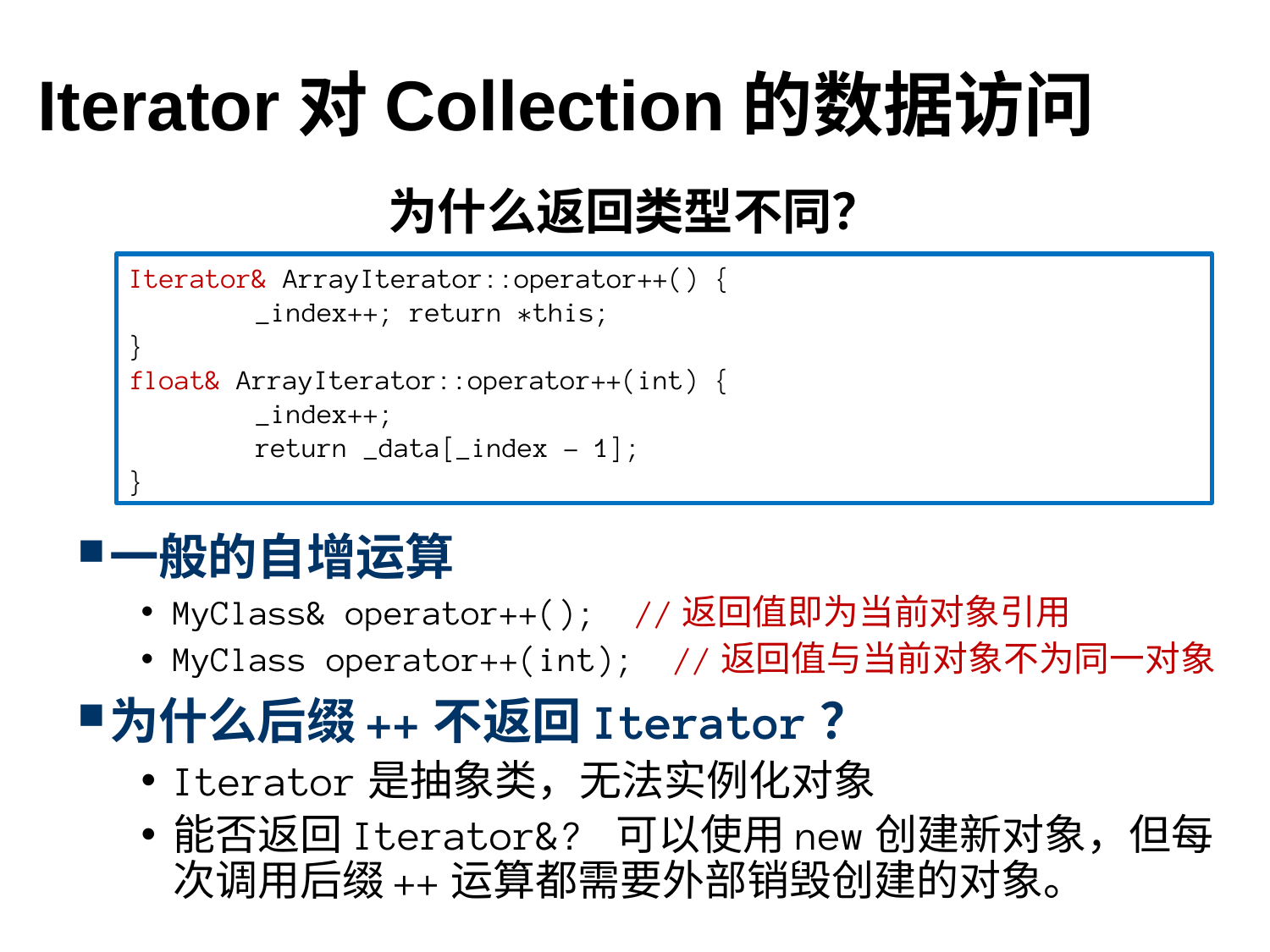

# Iterator对Collection的数据访问
为什么返回类型不同？
Iterator& ArrayIterator::operator++() {
	_index++; return *this;
}
float& ArrayIterator::operator++(int) {
	_index++;
	return _data[_index - 1];
}
一般的自增运算
MyClass& operator++();  //返回值即为当前对象引用
MyClass operator++(int);  //返回值与当前对象不为同一对象
为什么后缀++不返回Iterator？
Iterator是抽象类，无法实例化对象
能否返回Iterator&? 可以使用new创建新对象，但每次调用后缀++运算都需要外部销毁创建的对象。

60